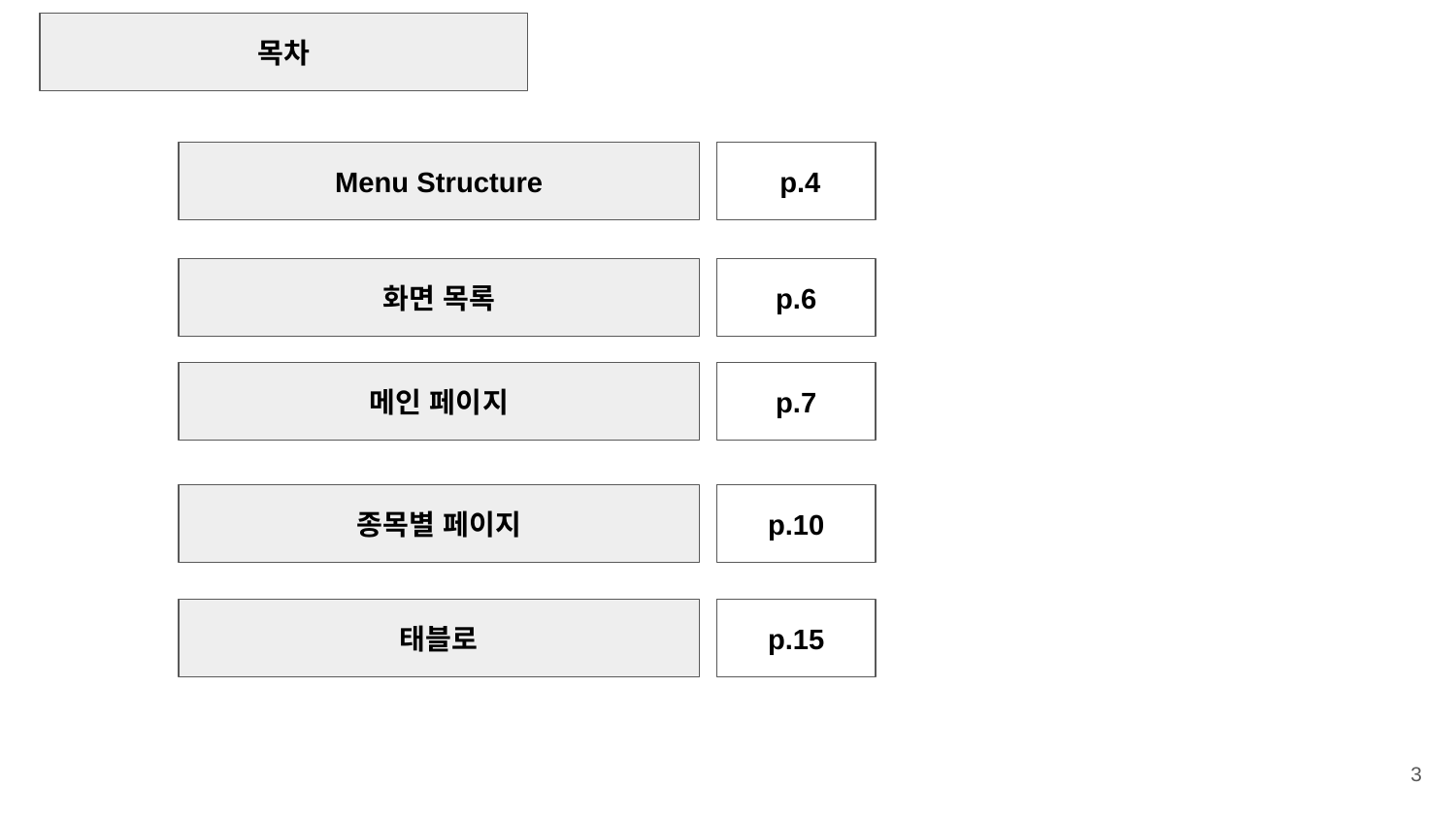

목차
Menu Structure
 p.4
화면 목록
p.6
메인 페이지
p.7
종목별 페이지
p.10
태블로
p.15
3